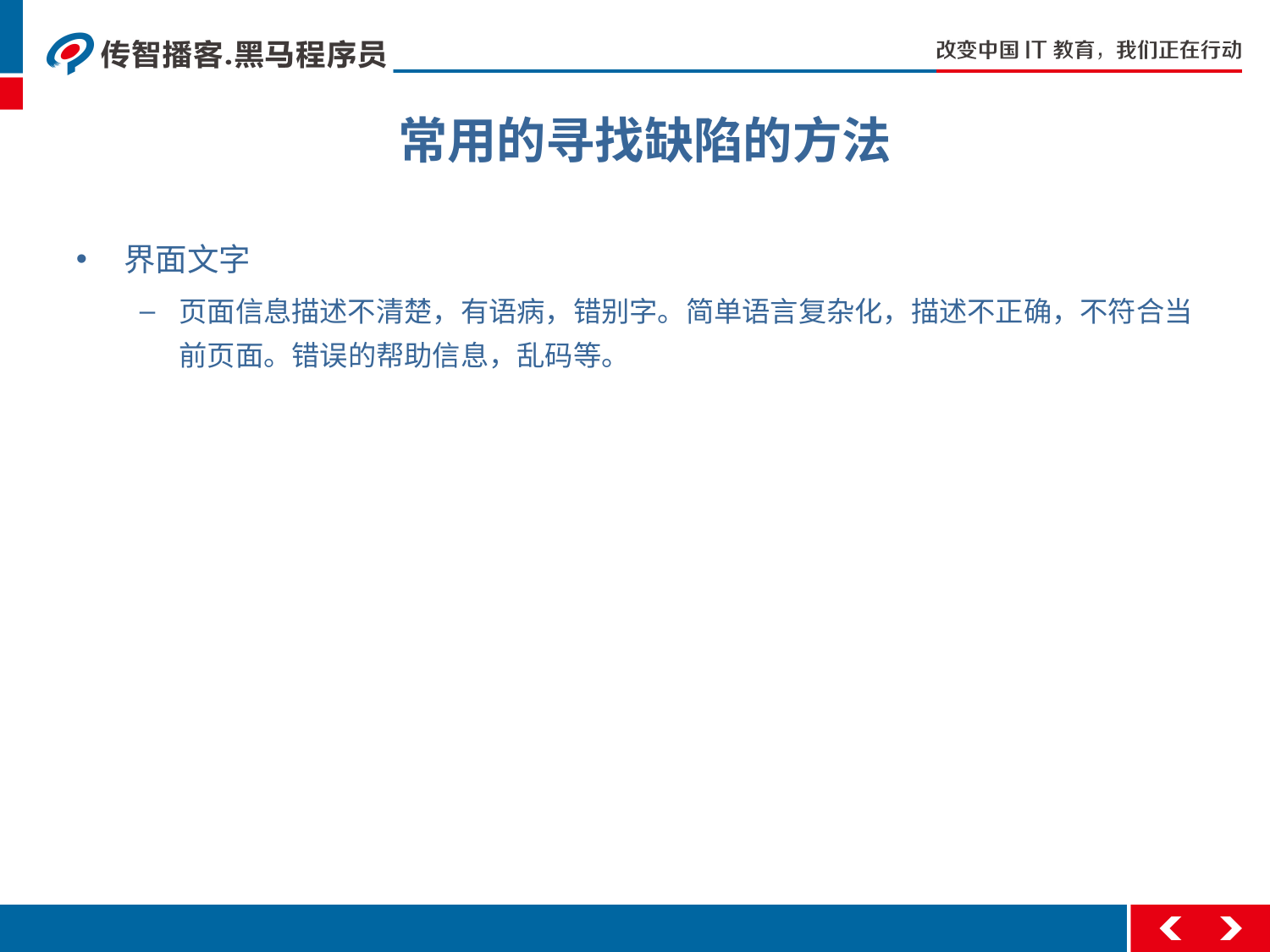

# 常用的寻找缺陷的方法
界面文字
页面信息描述不清楚，有语病，错别字。简单语言复杂化，描述不正确，不符合当前页面。错误的帮助信息，乱码等。